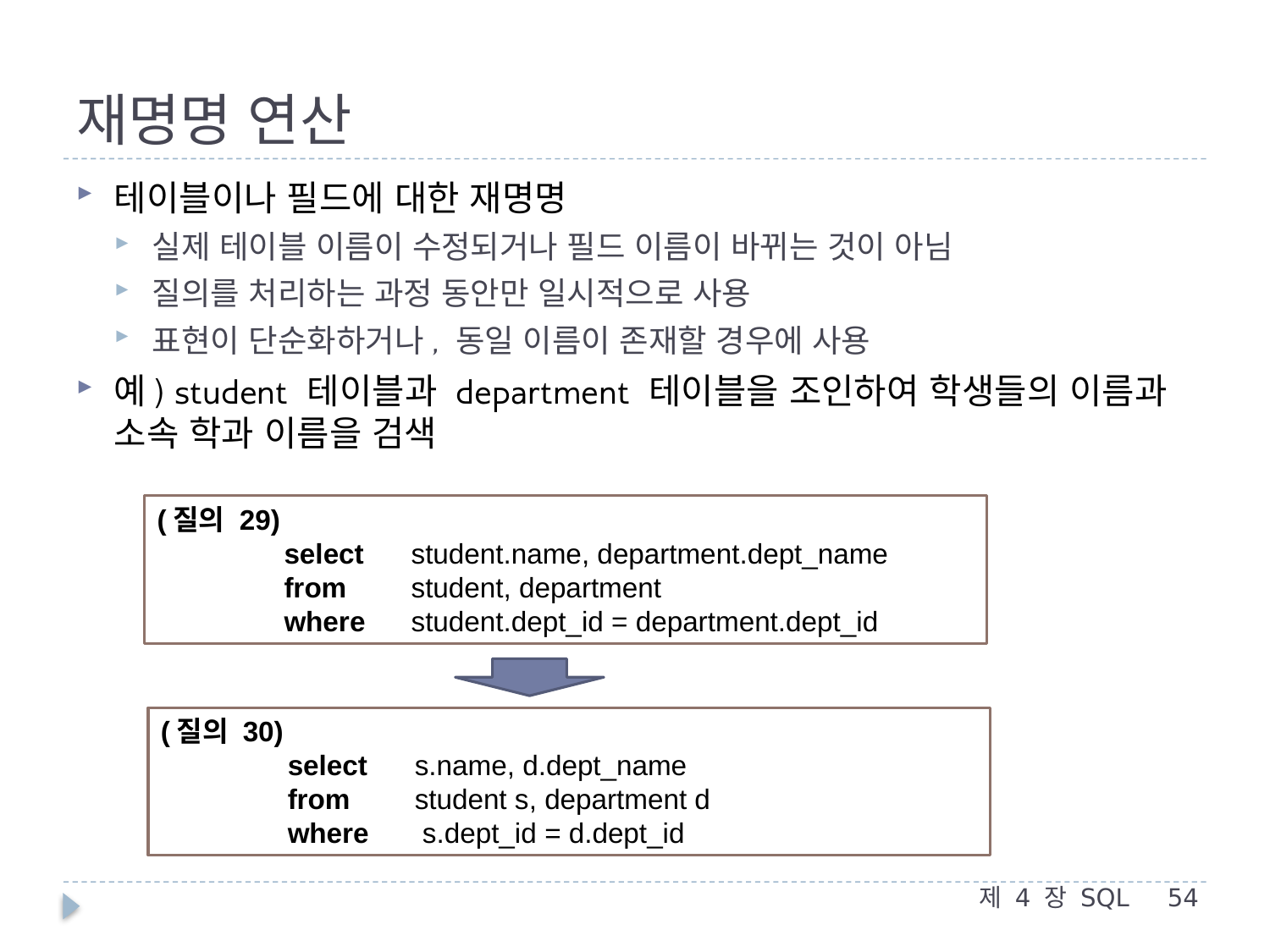

# 재명명 연산
테이블이나 필드에 대한 재명명
실제 테이블 이름이 수정되거나 필드 이름이 바뀌는 것이 아님
질의를 처리하는 과정 동안만 일시적으로 사용
표현이 단순화하거나, 동일 이름이 존재할 경우에 사용
예) student 테이블과 department 테이블을 조인하여 학생들의 이름과 소속 학과 이름을 검색

(질의 29)
	select 	student.name, department.dept_name
	from 	student, department
	where 	student.dept_id = department.dept_id

(질의 30)
	select 	s.name, d.dept_name
	from 	student s, department d
	where	 s.dept_id = d.dept_id
제 4 장 SQL
54